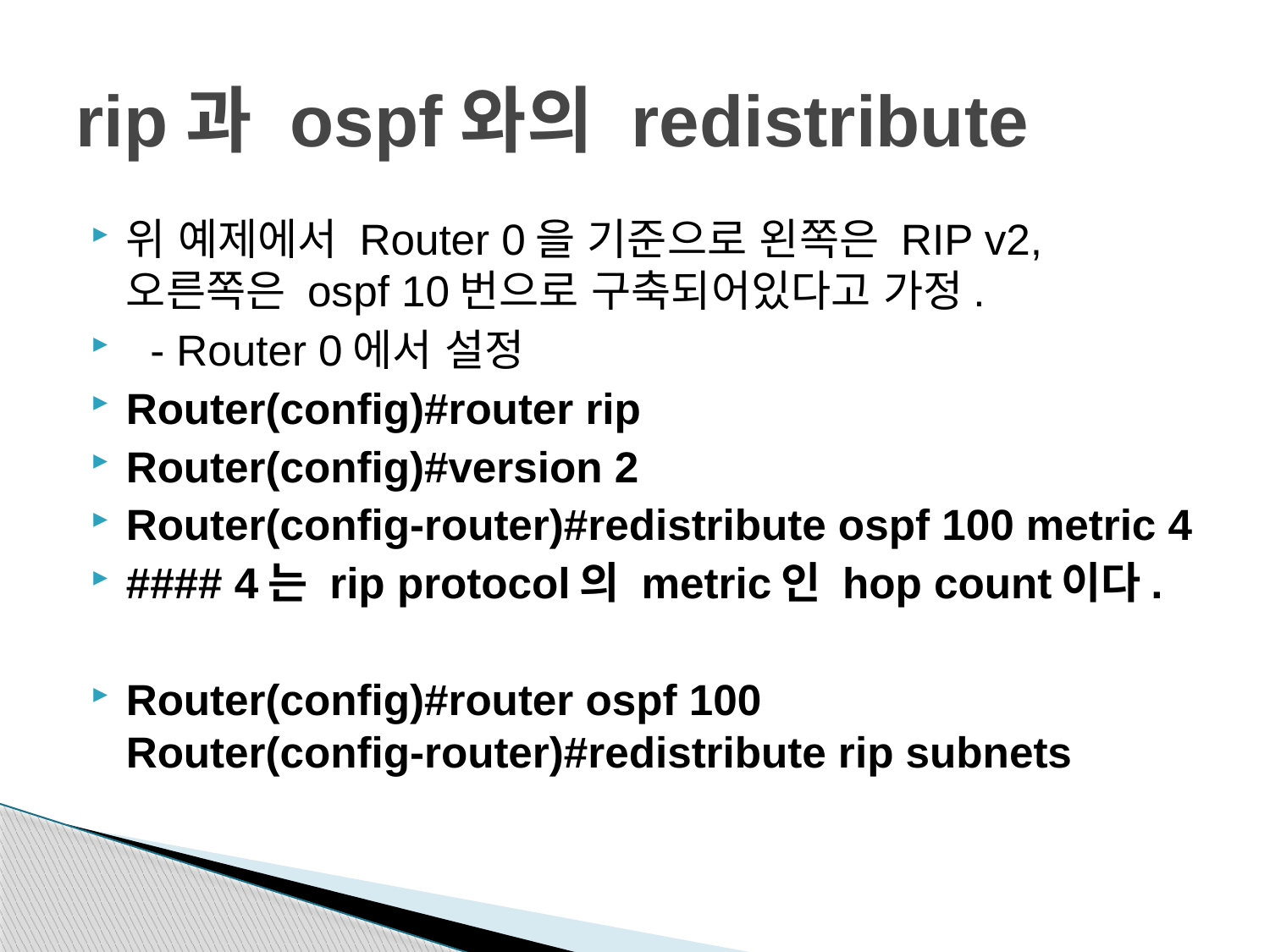

# rip과 ospf와의 redistribute
위 예제에서 Router 0을 기준으로 왼쪽은 RIP v2, 오른쪽은 ospf 10번으로 구축되어있다고 가정.
  - Router 0에서 설정
Router(config)#router rip
Router(config)#version 2
Router(config-router)#redistribute ospf 100 metric 4
#### 4는 rip protocol의 metric인 hop count이다.

Router(config)#router ospf 100
Router(config-router)#redistribute rip subnets